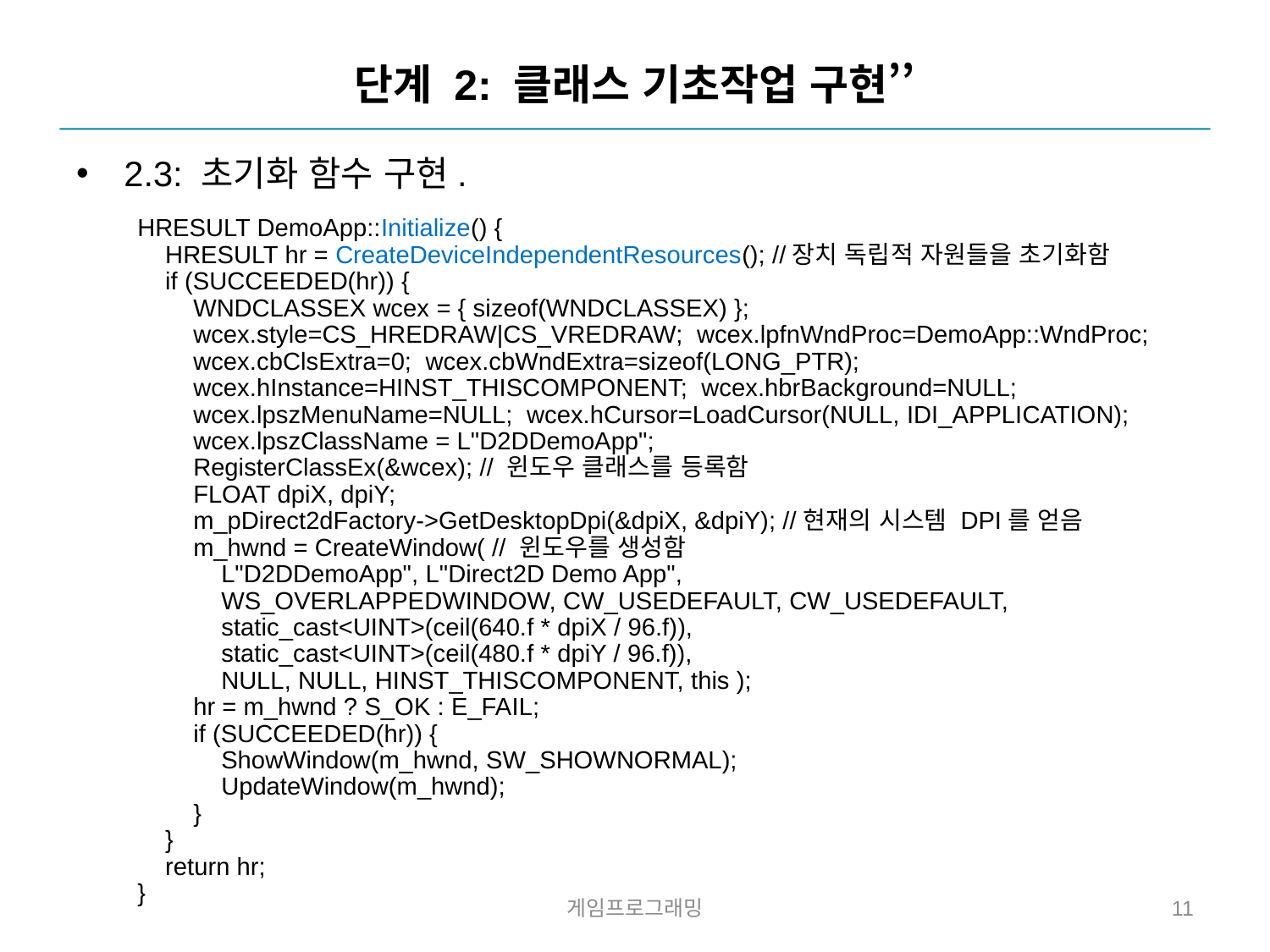

# 단계 2: 클래스 기초작업 구현’’
2.3: 초기화 함수 구현.

HRESULT DemoApp::Initialize() {
    HRESULT hr = CreateDeviceIndependentResources(); //장치 독립적 자원들을 초기화함
    if (SUCCEEDED(hr)) {
        WNDCLASSEX wcex = { sizeof(WNDCLASSEX) };
        wcex.style=CS_HREDRAW|CS_VREDRAW;  wcex.lpfnWndProc=DemoApp::WndProc;
        wcex.cbClsExtra=0;  wcex.cbWndExtra=sizeof(LONG_PTR);
        wcex.hInstance=HINST_THISCOMPONENT;  wcex.hbrBackground=NULL;
        wcex.lpszMenuName=NULL;  wcex.hCursor=LoadCursor(NULL, IDI_APPLICATION);
        wcex.lpszClassName = L"D2DDemoApp";
        RegisterClassEx(&wcex); // 윈도우 클래스를 등록함
        FLOAT dpiX, dpiY;
        m_pDirect2dFactory->GetDesktopDpi(&dpiX, &dpiY); //현재의 시스템 DPI를 얻음
        m_hwnd = CreateWindow( // 윈도우를 생성함
            L"D2DDemoApp", L"Direct2D Demo App",
            WS_OVERLAPPEDWINDOW, CW_USEDEFAULT, CW_USEDEFAULT,
            static_cast<UINT>(ceil(640.f * dpiX / 96.f)),
            static_cast<UINT>(ceil(480.f * dpiY / 96.f)),
            NULL, NULL, HINST_THISCOMPONENT, this );
        hr = m_hwnd ? S_OK : E_FAIL;
        if (SUCCEEDED(hr)) {
            ShowWindow(m_hwnd, SW_SHOWNORMAL);
            UpdateWindow(m_hwnd);
        }
    }
    return hr;
}
게임프로그래밍
11